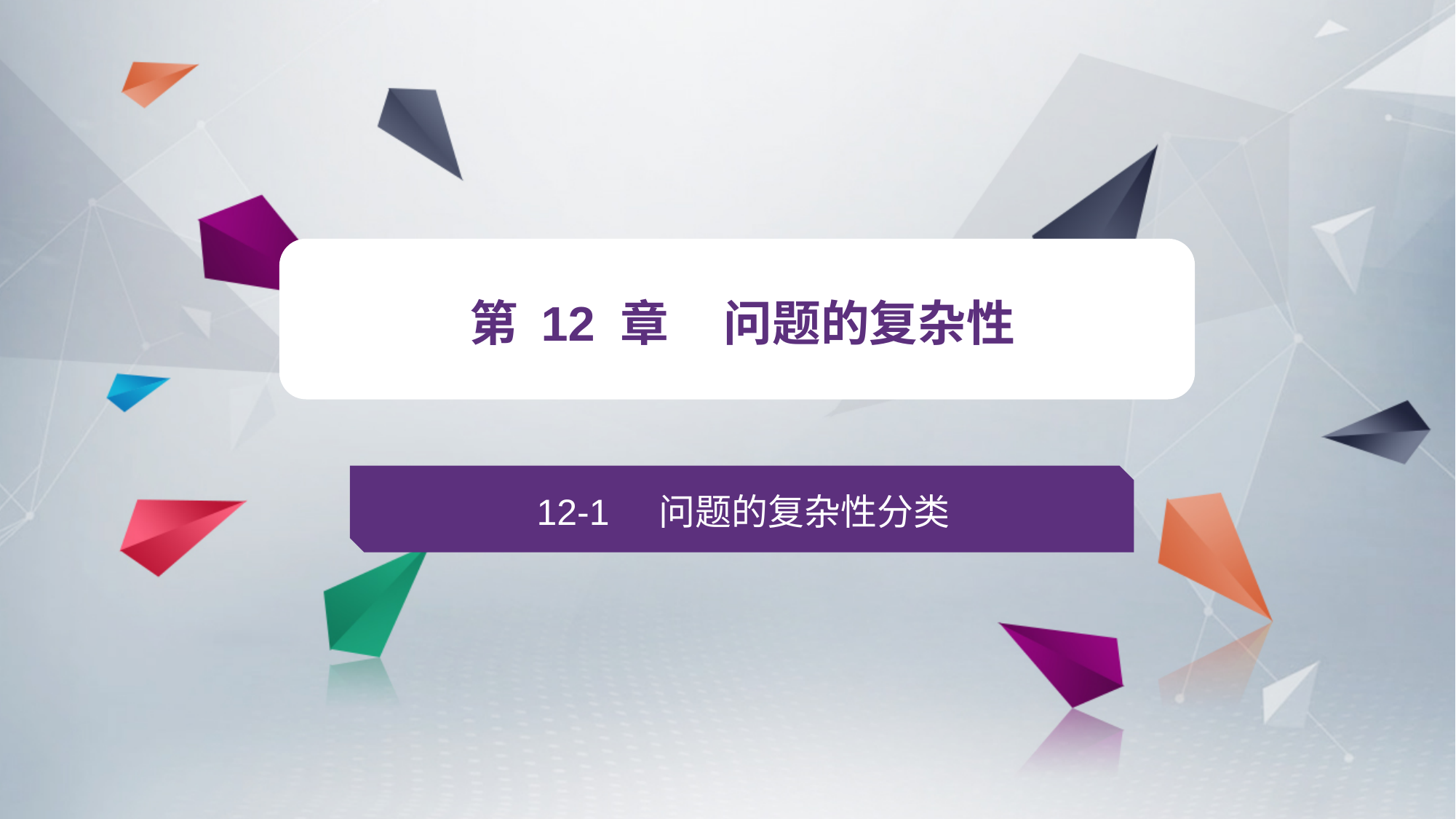

v
第 12 章     问题的复杂性

12-1    问题的复杂性分类